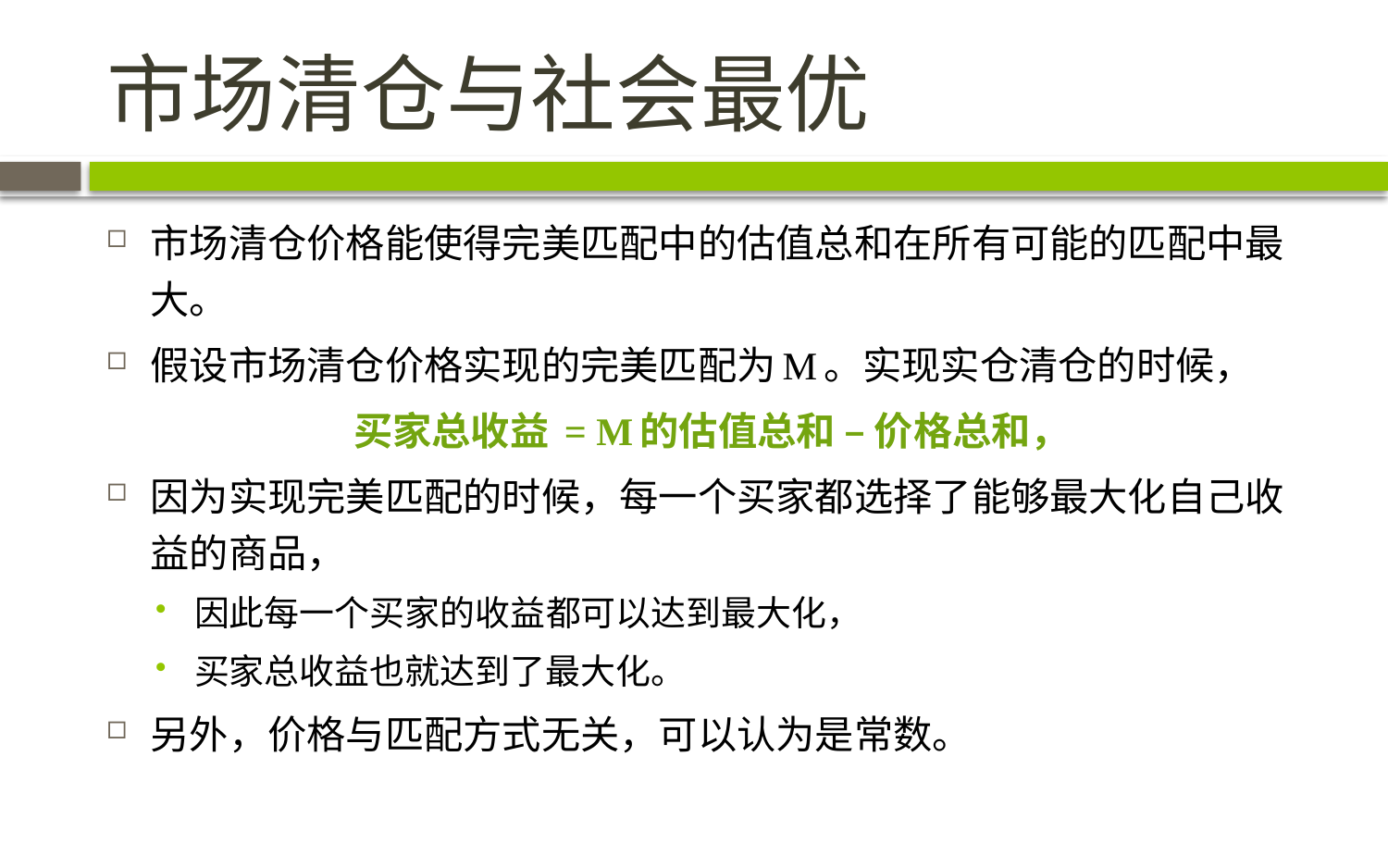

# 市场清仓与社会最优
市场清仓价格能使得完美匹配中的估值总和在所有可能的匹配中最大。
假设市场清仓价格实现的完美匹配为M。实现实仓清仓的时候，
买家总收益 = M的估值总和 – 价格总和，
因为实现完美匹配的时候，每一个买家都选择了能够最大化自己收益的商品，
因此每一个买家的收益都可以达到最大化，
买家总收益也就达到了最大化。
另外，价格与匹配方式无关，可以认为是常数。